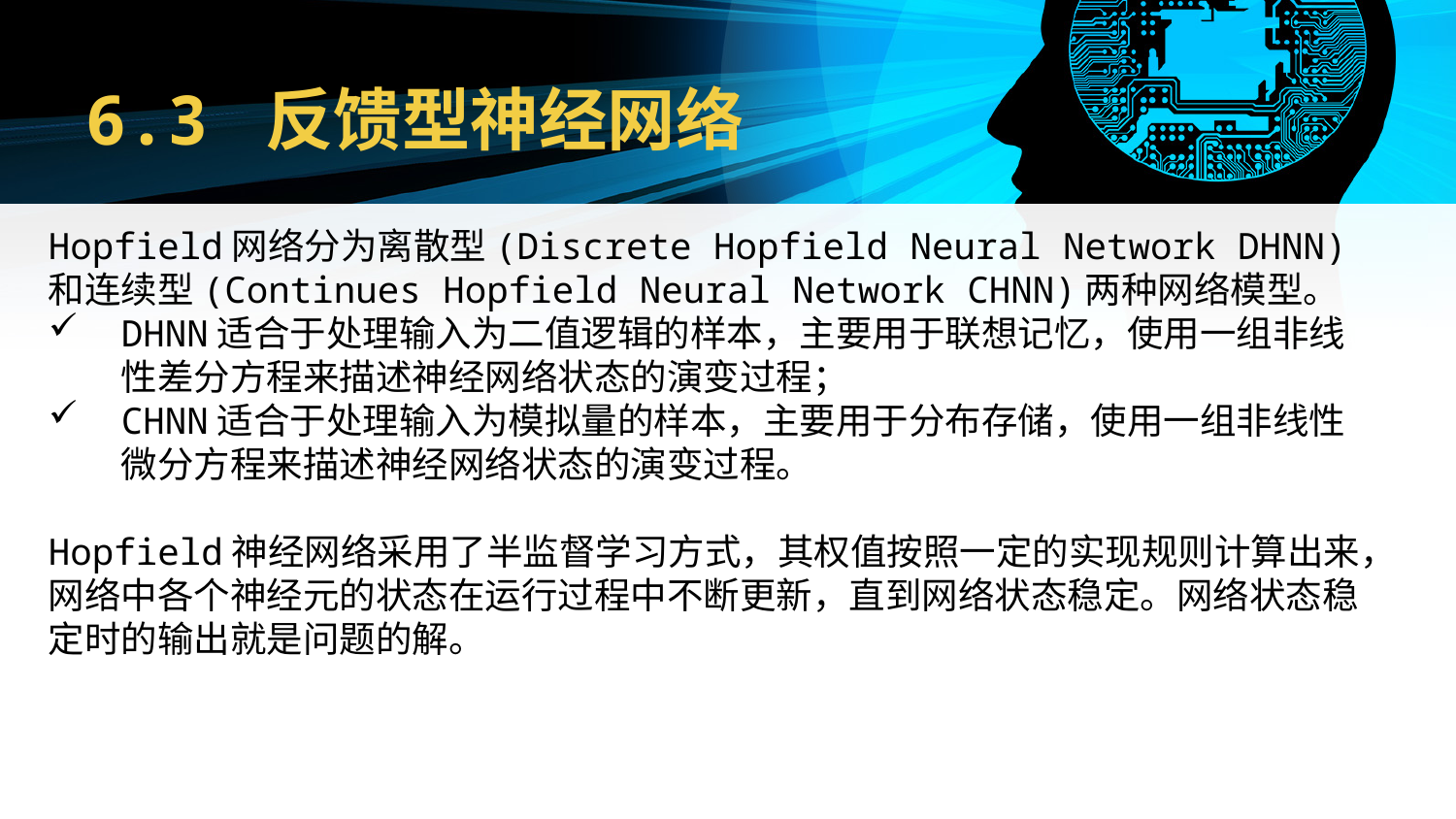

# 6.3 反馈型神经网络
Hopfield网络分为离散型(Discrete Hopfield Neural Network DHNN)和连续型(Continues Hopfield Neural Network CHNN)两种网络模型。
DHNN适合于处理输入为二值逻辑的样本，主要用于联想记忆，使用一组非线性差分方程来描述神经网络状态的演变过程；
CHNN适合于处理输入为模拟量的样本，主要用于分布存储，使用一组非线性微分方程来描述神经网络状态的演变过程。

Hopfield神经网络采用了半监督学习方式，其权值按照一定的实现规则计算出来，网络中各个神经元的状态在运行过程中不断更新，直到网络状态稳定。网络状态稳定时的输出就是问题的解。